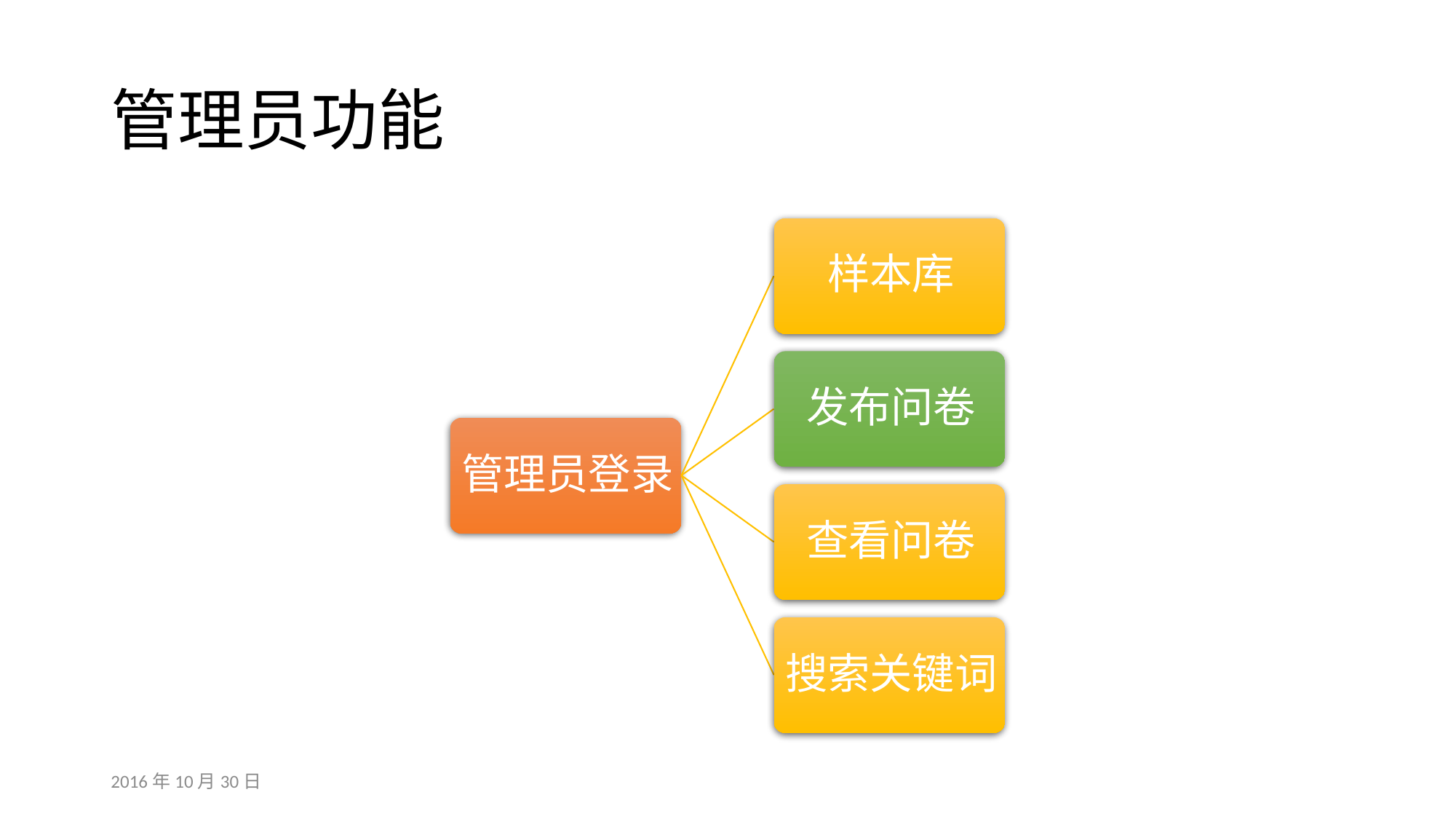

# 管理员功能

管理员登录

样本库

发布问卷

查看问卷

搜索关键词
2016年10月30日